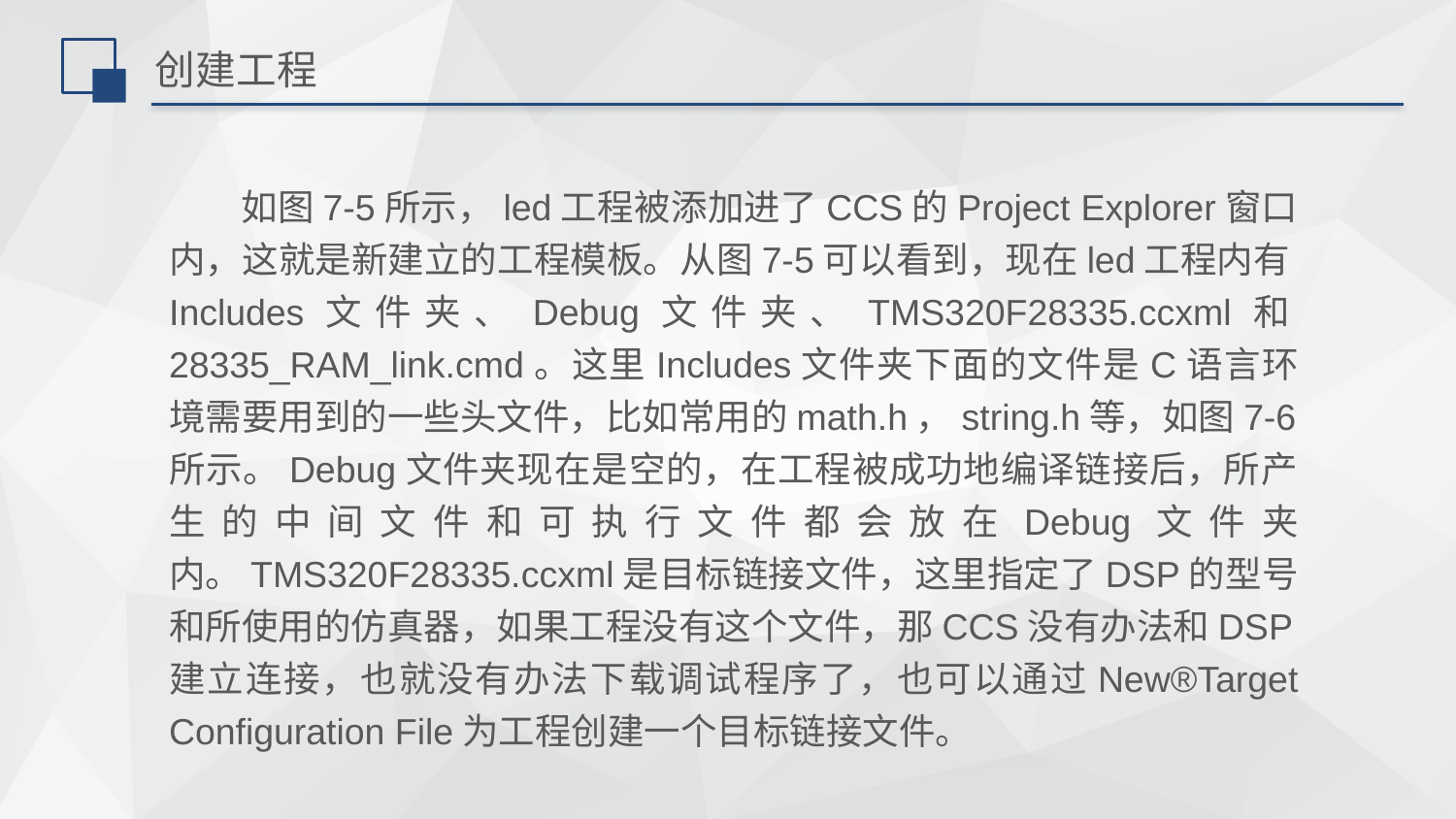

# 创建工程
如图7-5所示，led工程被添加进了CCS的Project Explorer窗口内，这就是新建立的工程模板。从图7-5可以看到，现在led工程内有Includes文件夹、Debug文件夹、TMS320F28335.ccxml和28335_RAM_link.cmd。这里Includes文件夹下面的文件是C语言环境需要用到的一些头文件，比如常用的math.h，string.h等，如图7-6所示。Debug文件夹现在是空的，在工程被成功地编译链接后，所产生的中间文件和可执行文件都会放在Debug文件夹内。TMS320F28335.ccxml是目标链接文件，这里指定了DSP的型号和所使用的仿真器，如果工程没有这个文件，那CCS没有办法和DSP建立连接，也就没有办法下载调试程序了，也可以通过New®Target Configuration File为工程创建一个目标链接文件。